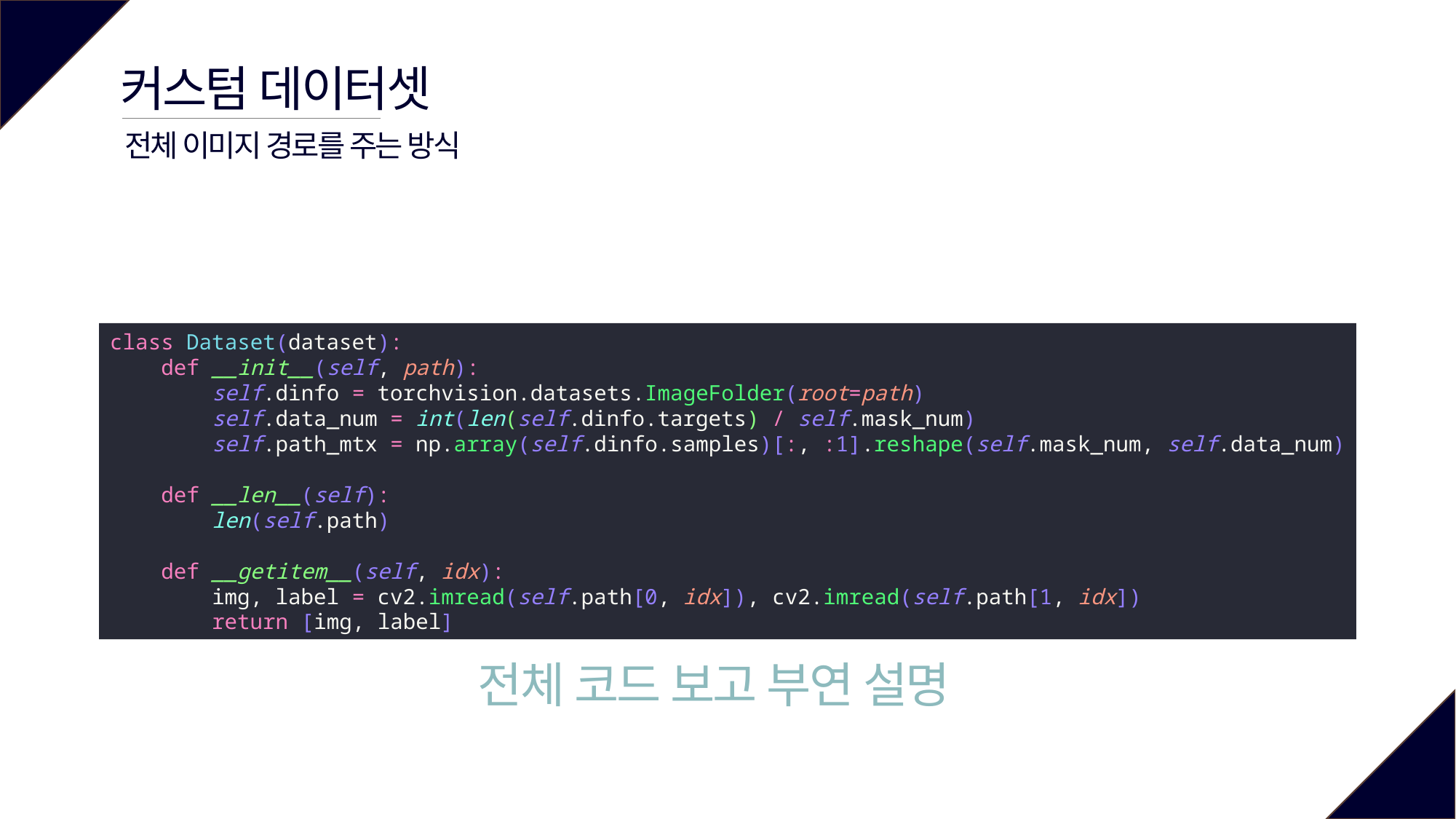

커스텀 데이터셋
전체 이미지 경로를 주는 방식
class Dataset(dataset):
    def __init__(self, path):
        self.dinfo = torchvision.datasets.ImageFolder(root=path)
        self.data_num = int(len(self.dinfo.targets) / self.mask_num)
        self.path_mtx = np.array(self.dinfo.samples)[:, :1].reshape(self.mask_num, self.data_num)
    def __len__(self):
        len(self.path)
    def __getitem__(self, idx):
        img, label = cv2.imread(self.path[0, idx]), cv2.imread(self.path[1, idx])
        return [img, label]
전체 코드 보고 부연 설명